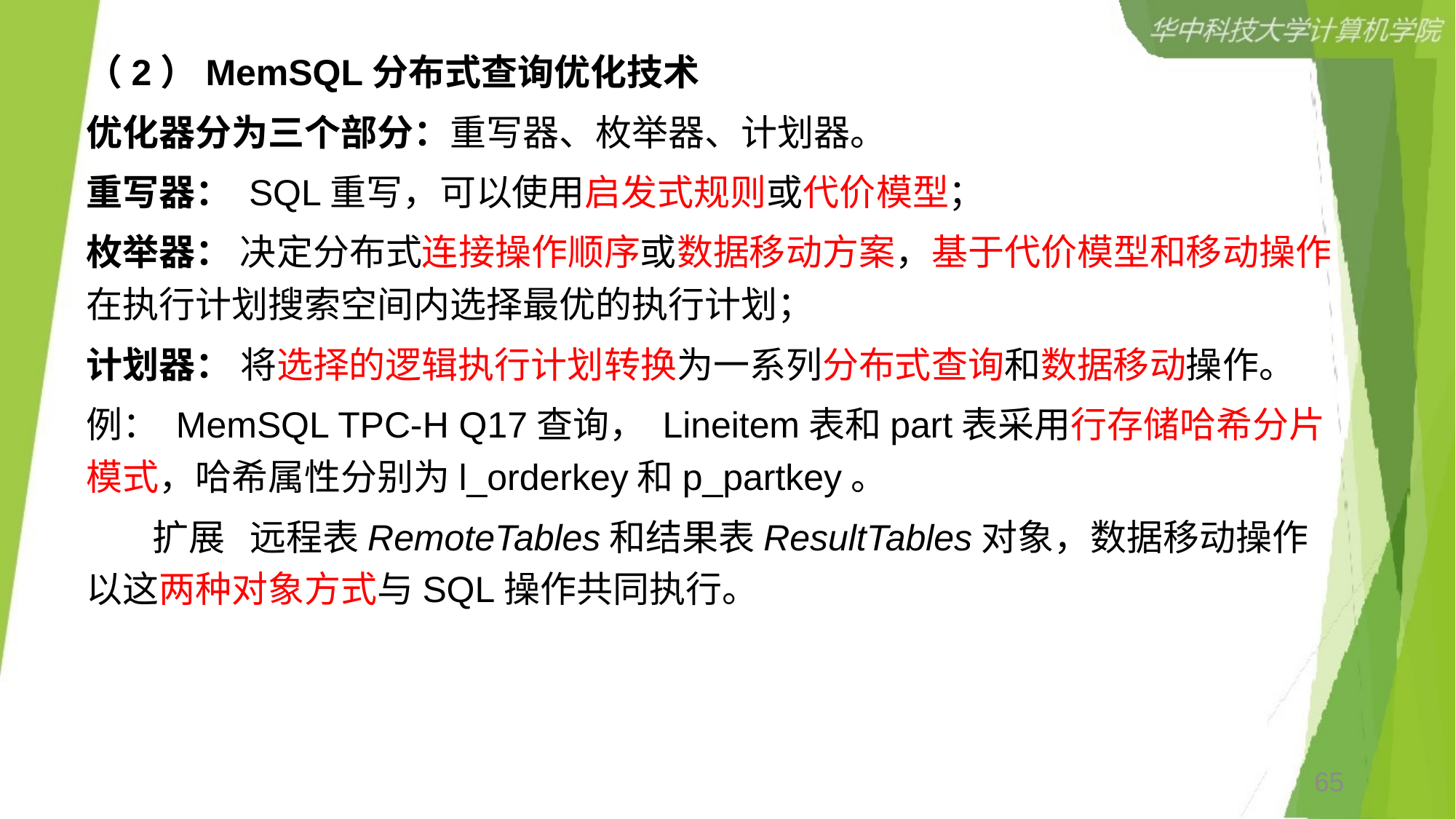

（2）MemSQL分布式查询优化技术
优化器分为三个部分：重写器、枚举器、计划器。
重写器： SQL重写，可以使用启发式规则或代价模型；
枚举器： 决定分布式连接操作顺序或数据移动方案，基于代价模型和移动操作在执行计划搜索空间内选择最优的执行计划；
计划器： 将选择的逻辑执行计划转换为一系列分布式查询和数据移动操作。
例： MemSQL TPC-H Q17查询， Lineitem表和part表采用行存储哈希分片模式，哈希属性分别为l_orderkey和p_partkey。
       扩展   远程表RemoteTables和结果表ResultTables对象，数据移动操作以这两种对象方式与SQL操作共同执行。
65